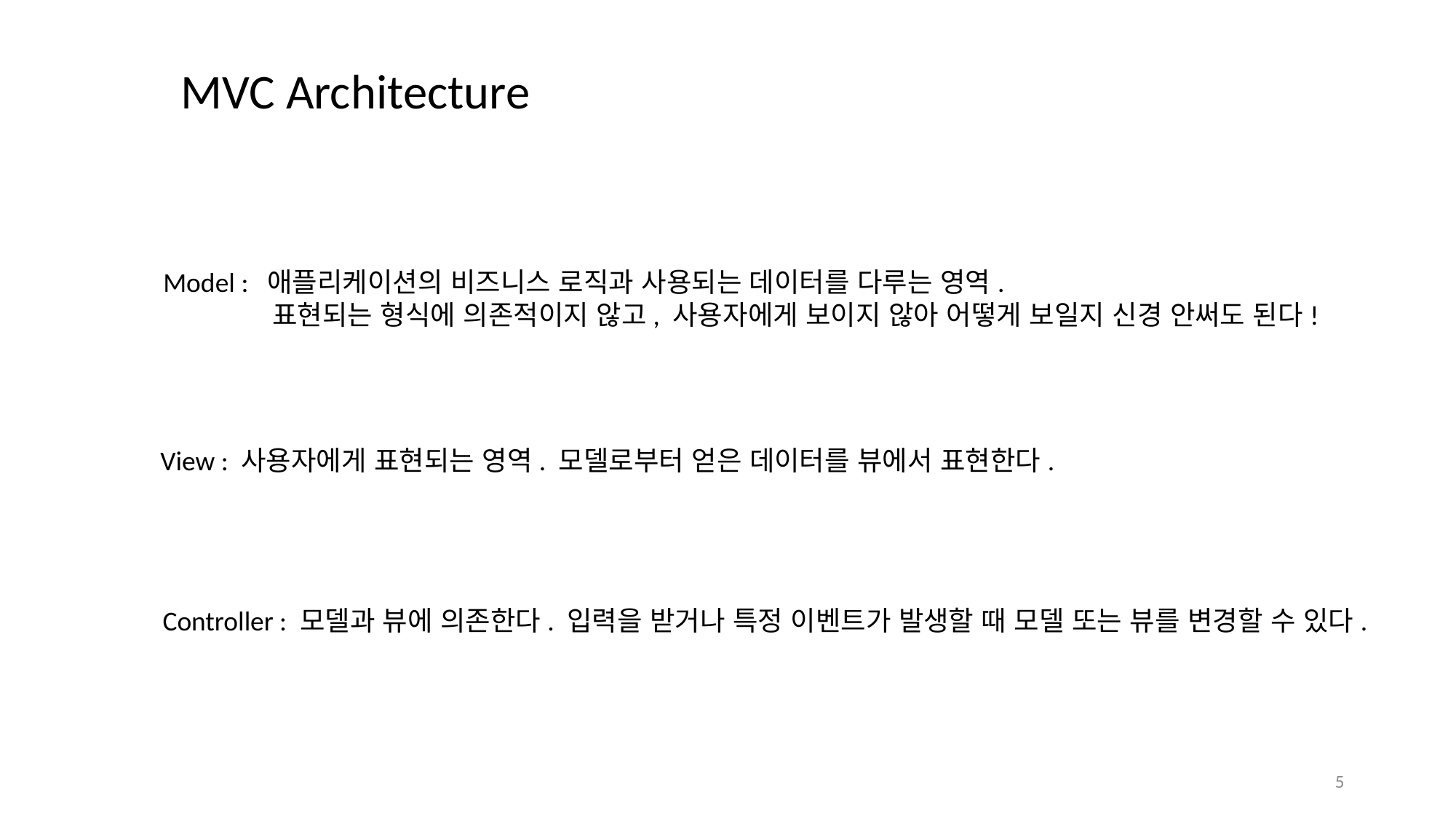

MVC Architecture
Model :  애플리케이션의 비즈니스 로직과 사용되는 데이터를 다루는 영역.
	표현되는 형식에 의존적이지 않고, 사용자에게 보이지 않아 어떻게 보일지 신경 안써도 된다!
View : 사용자에게 표현되는 영역. 모델로부터 얻은 데이터를 뷰에서 표현한다.
Controller : 모델과 뷰에 의존한다. 입력을 받거나 특정 이벤트가 발생할 때 모델 또는 뷰를 변경할 수 있다.
5